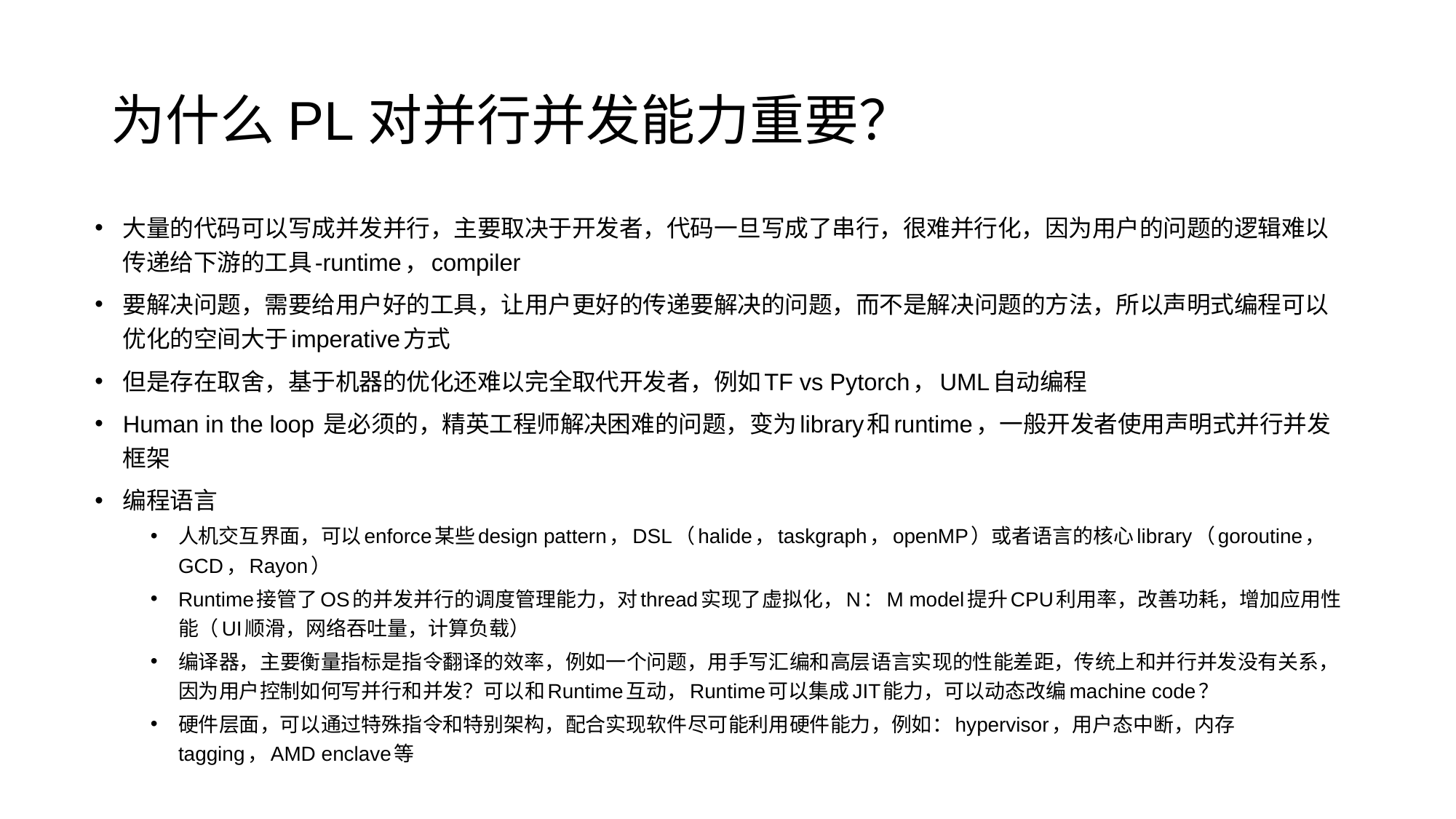

# 为什么PL对并行并发能力重要？
大量的代码可以写成并发并行，主要取决于开发者，代码一旦写成了串行，很难并行化，因为用户的问题的逻辑难以传递给下游的工具-runtime，compiler
要解决问题，需要给用户好的工具，让用户更好的传递要解决的问题，而不是解决问题的方法，所以声明式编程可以优化的空间大于imperative方式
但是存在取舍，基于机器的优化还难以完全取代开发者，例如TF vs Pytorch，UML自动编程
Human in the loop 是必须的，精英工程师解决困难的问题，变为library和runtime，一般开发者使用声明式并行并发框架
编程语言
人机交互界面，可以enforce某些design pattern，DSL（halide，taskgraph，openMP）或者语言的核心library（goroutine，GCD，Rayon）
Runtime接管了OS的并发并行的调度管理能力，对thread实现了虚拟化，N：M model提升CPU利用率，改善功耗，增加应用性能（UI顺滑，网络吞吐量，计算负载）
编译器，主要衡量指标是指令翻译的效率，例如一个问题，用手写汇编和高层语言实现的性能差距，传统上和并行并发没有关系，因为用户控制如何写并行和并发？可以和Runtime互动，Runtime可以集成JIT能力，可以动态改编machine code？
硬件层面，可以通过特殊指令和特别架构，配合实现软件尽可能利用硬件能力，例如：hypervisor，用户态中断，内存tagging，AMD enclave等